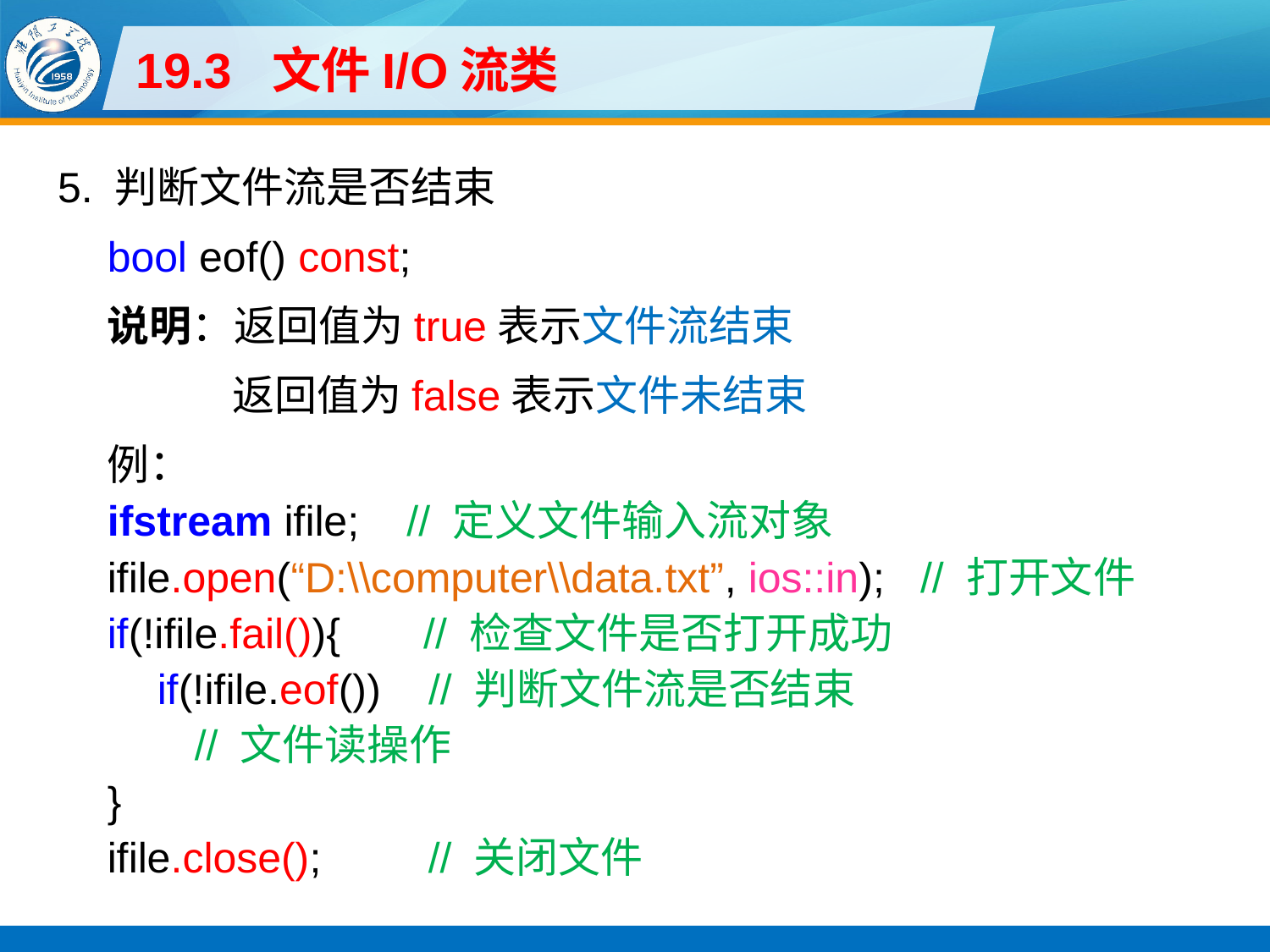

# 19.3  文件I/O流类
5. 判断文件流是否结束
bool eof() const;
说明：返回值为true表示文件流结束
返回值为false表示文件未结束
例：
ifstream ifile;    // 定义文件输入流对象
ifile.open(“D:\\computer\\data.txt”, ios::in);   // 打开文件
if(!ifile.fail()){       // 检查文件是否打开成功
if(!ifile.eof())    // 判断文件流是否结束
// 文件读操作
}
ifile.close();         // 关闭文件